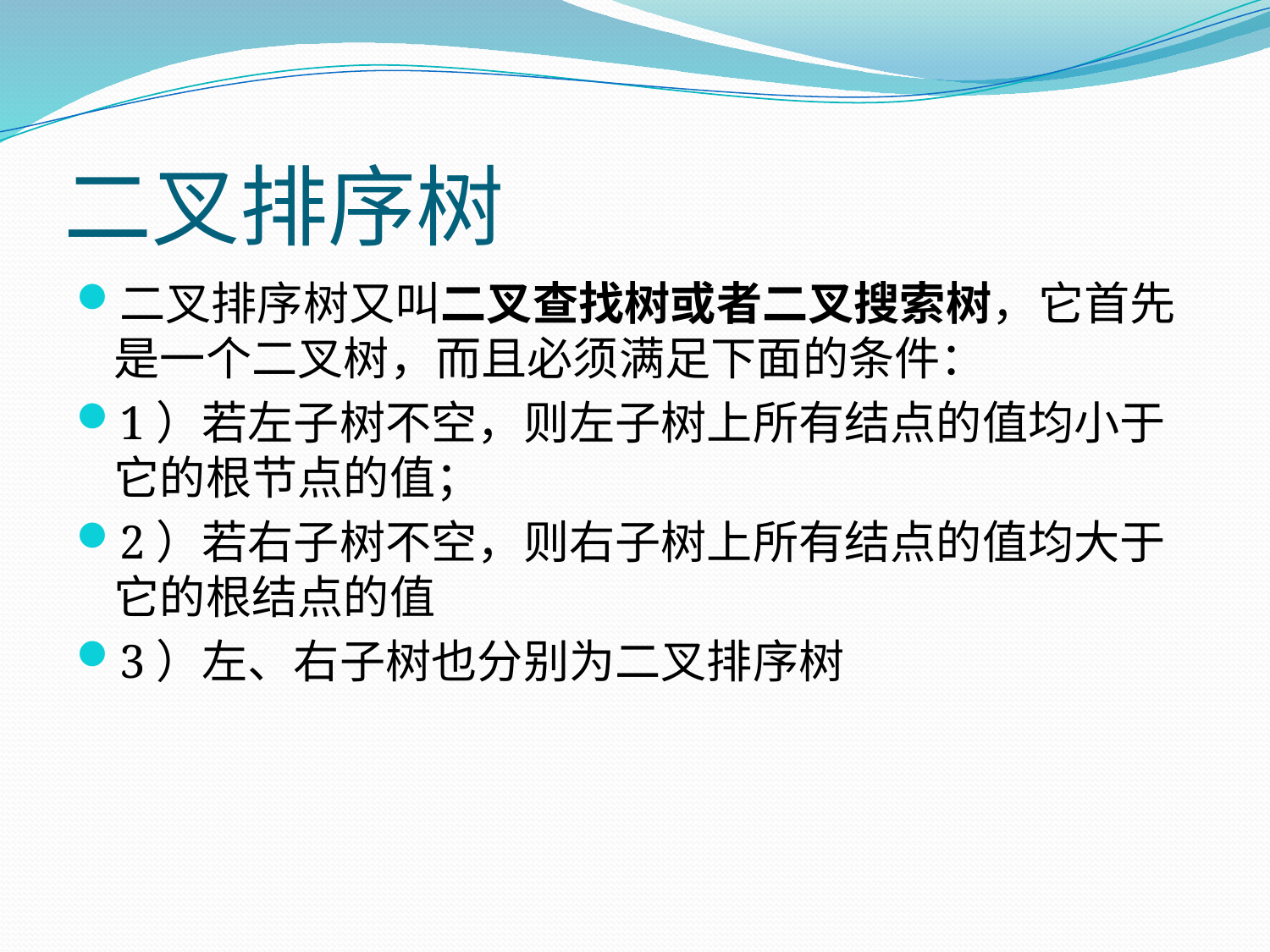

# 二叉排序树
二叉排序树又叫二叉查找树或者二叉搜索树，它首先是一个二叉树，而且必须满足下面的条件：
1）若左子树不空，则左子树上所有结点的值均小于它的根节点的值；
2）若右子树不空，则右子树上所有结点的值均大于它的根结点的值
3）左、右子树也分别为二叉排序树